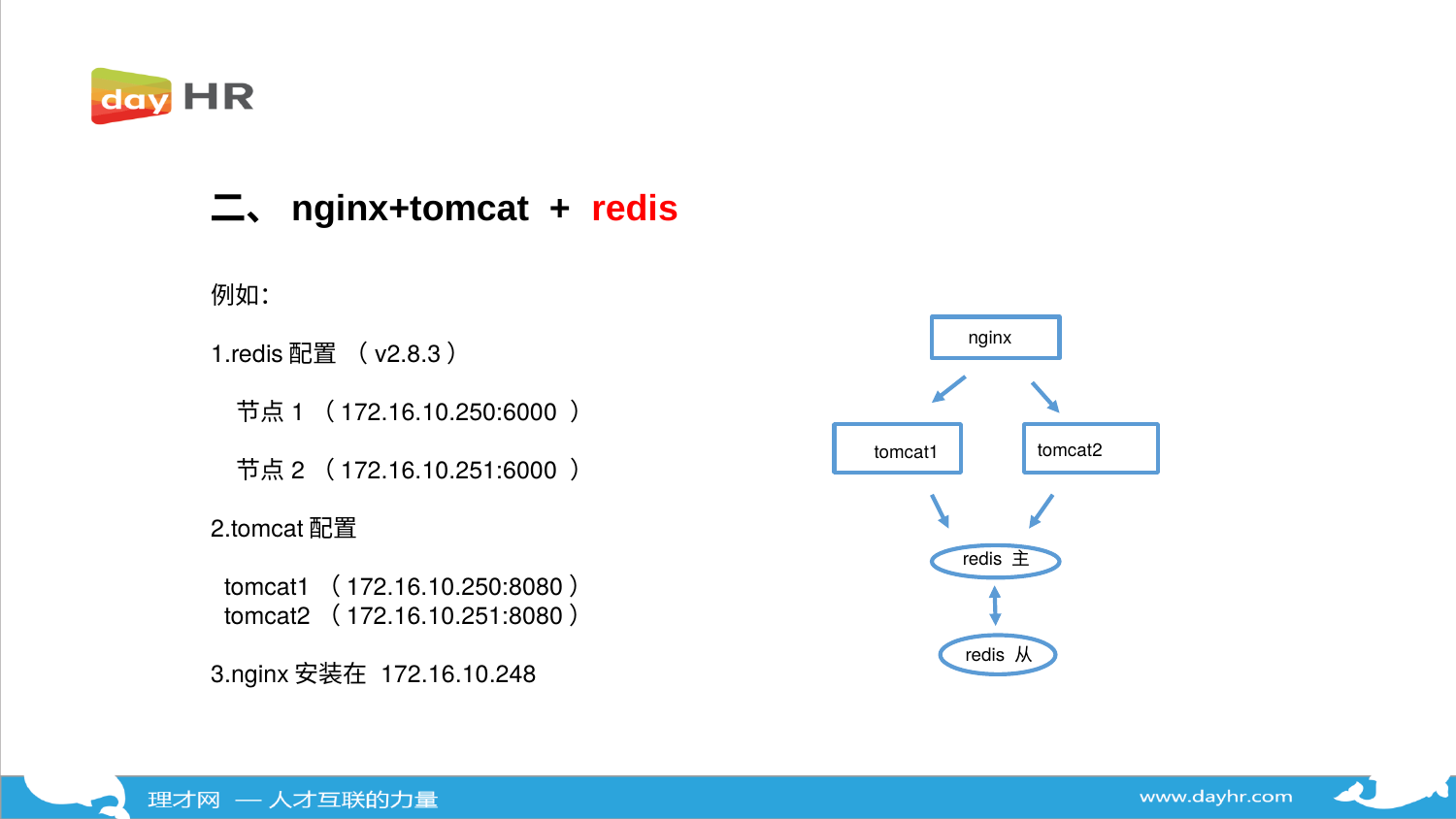

二、nginx+tomcat  +  redis
例如：

1.redis配置 （v2.8.3）

   节点1（172.16.10.250:6000 ）

   节点2（172.16.10.251:6000 ）

2.tomcat配置

  tomcat1（172.16.10.250:8080）
  tomcat2（172.16.10.251:8080）

3.nginx安装在 172.16.10.248

nginx

tomcat2
tomcat1
redis 主

 redis 从